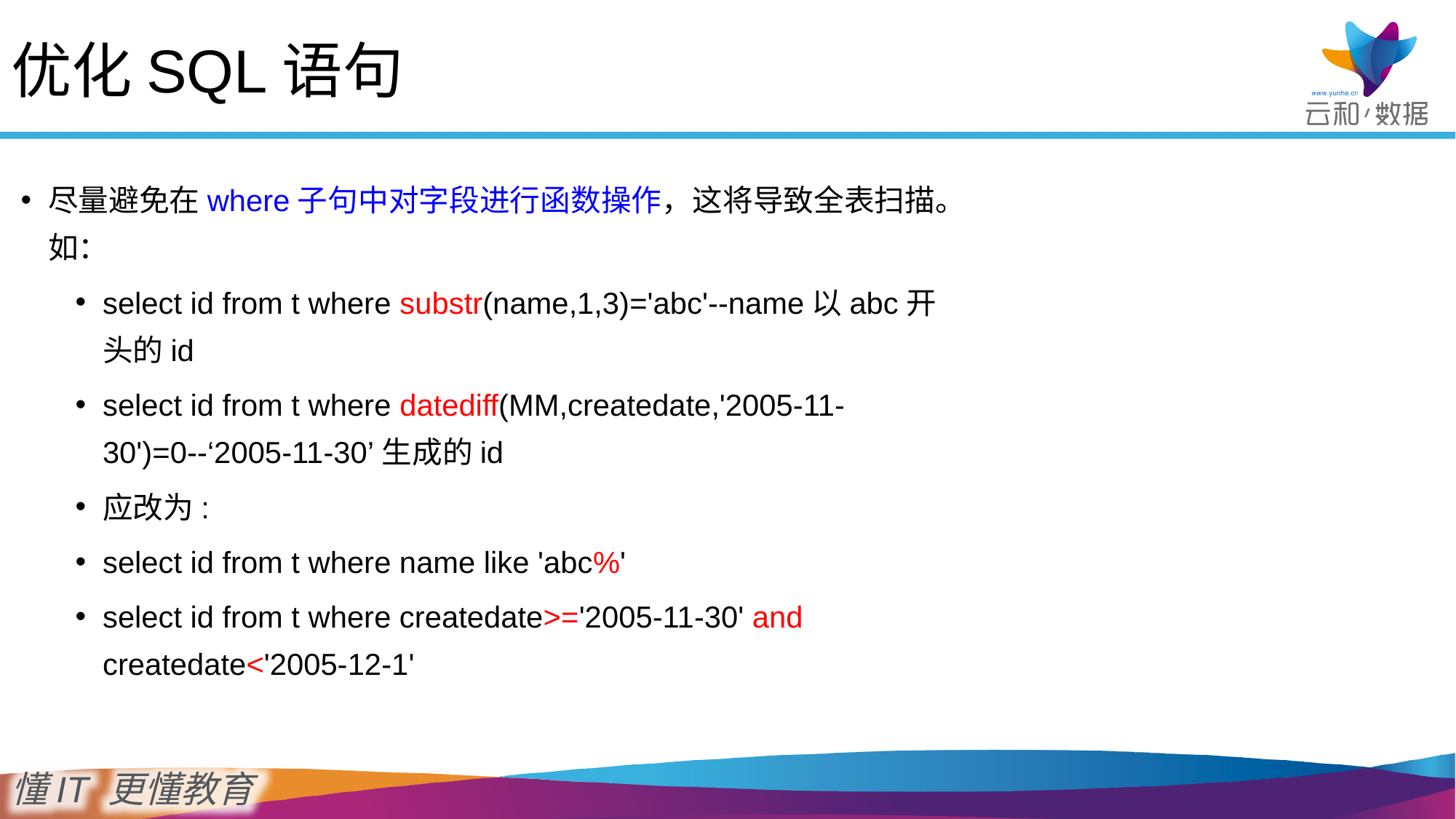

优化SQL语句
尽量避免在where子句中对字段进行函数操作，这将导致全表扫描。如：
select id from t where substr(name,1,3)='abc'--name以abc开头的id
select id from t where datediff(MM,createdate,'2005-11-30')=0--‘2005-11-30’生成的id
应改为:
select id from t where name like 'abc%'
select id from t where createdate>='2005-11-30' and createdate<'2005-12-1'